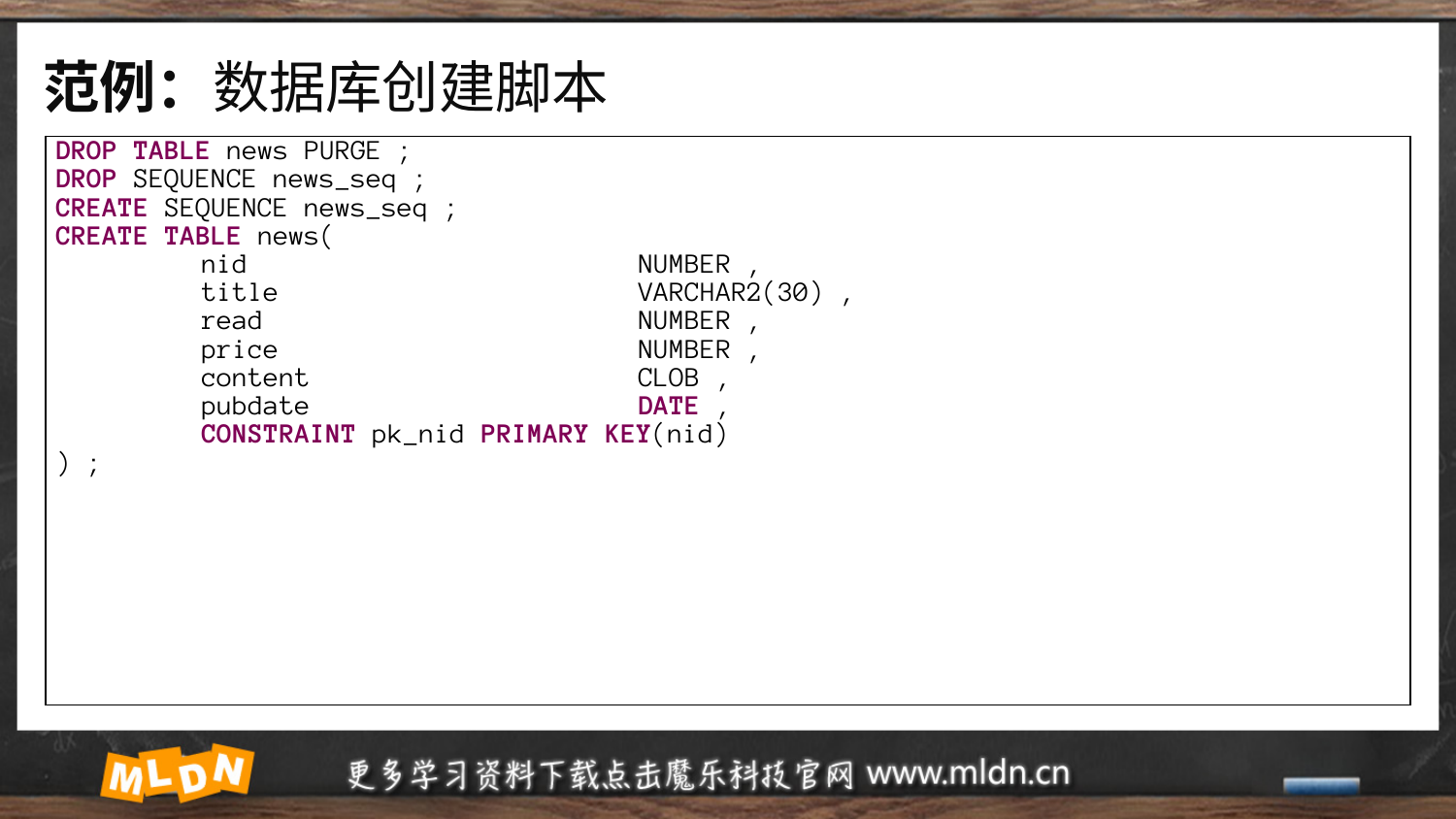

# 范例：数据库创建脚本
| DROP TABLE news PURGE ; DROP SEQUENCE news\_seq ; CREATE SEQUENCE news\_seq ; CREATE TABLE news( nid NUMBER , title VARCHAR2(30) , read NUMBER , price NUMBER , content CLOB , pubdate DATE , CONSTRAINT pk\_nid PRIMARY KEY(nid) ) ; |
| --- |